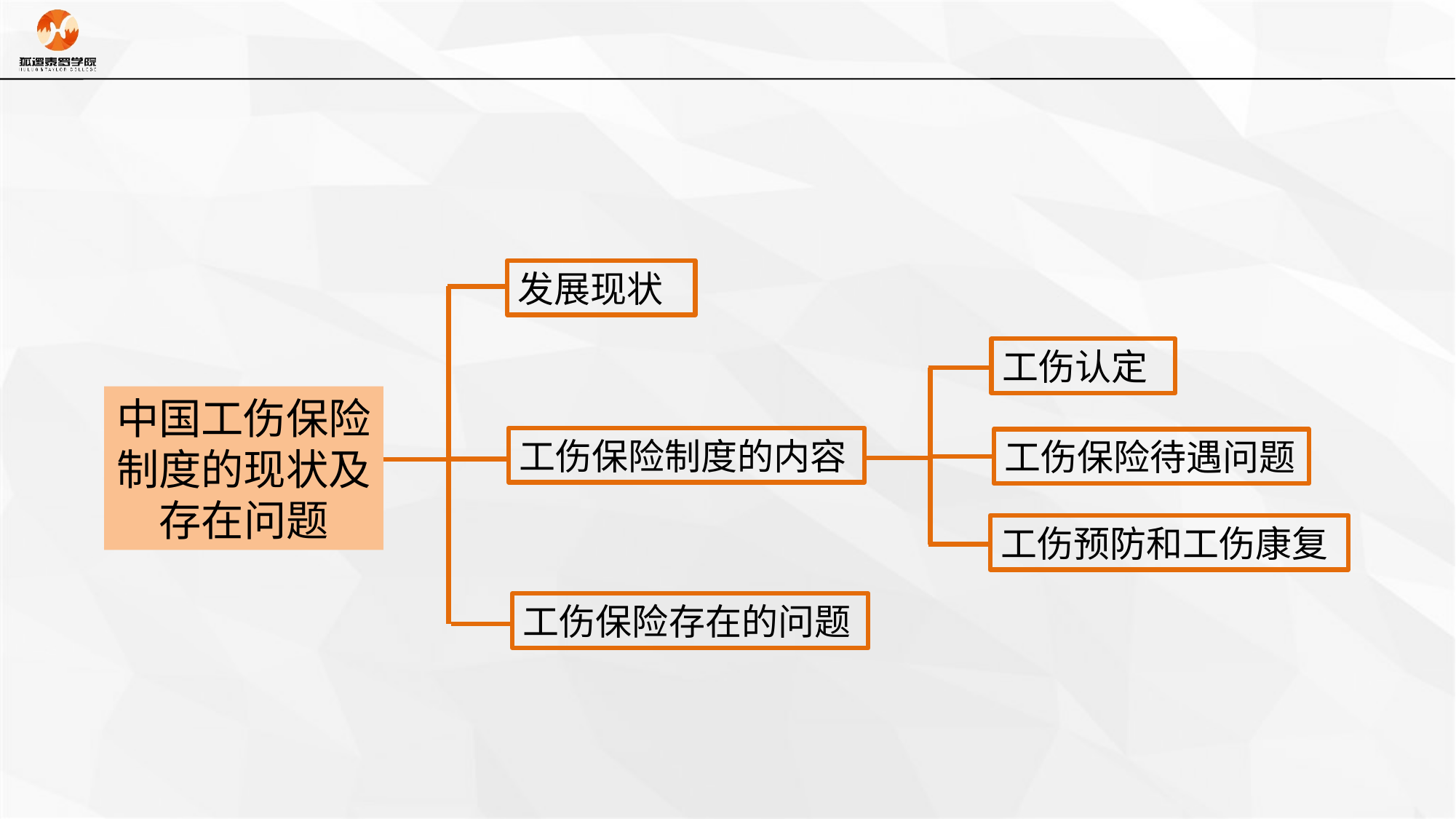

发展现状
中国工伤保险制度的现状及存在问题
工伤保险存在的问题
工伤保险制度的内容
工伤认定
工伤保险待遇问题
工伤预防和工伤康复